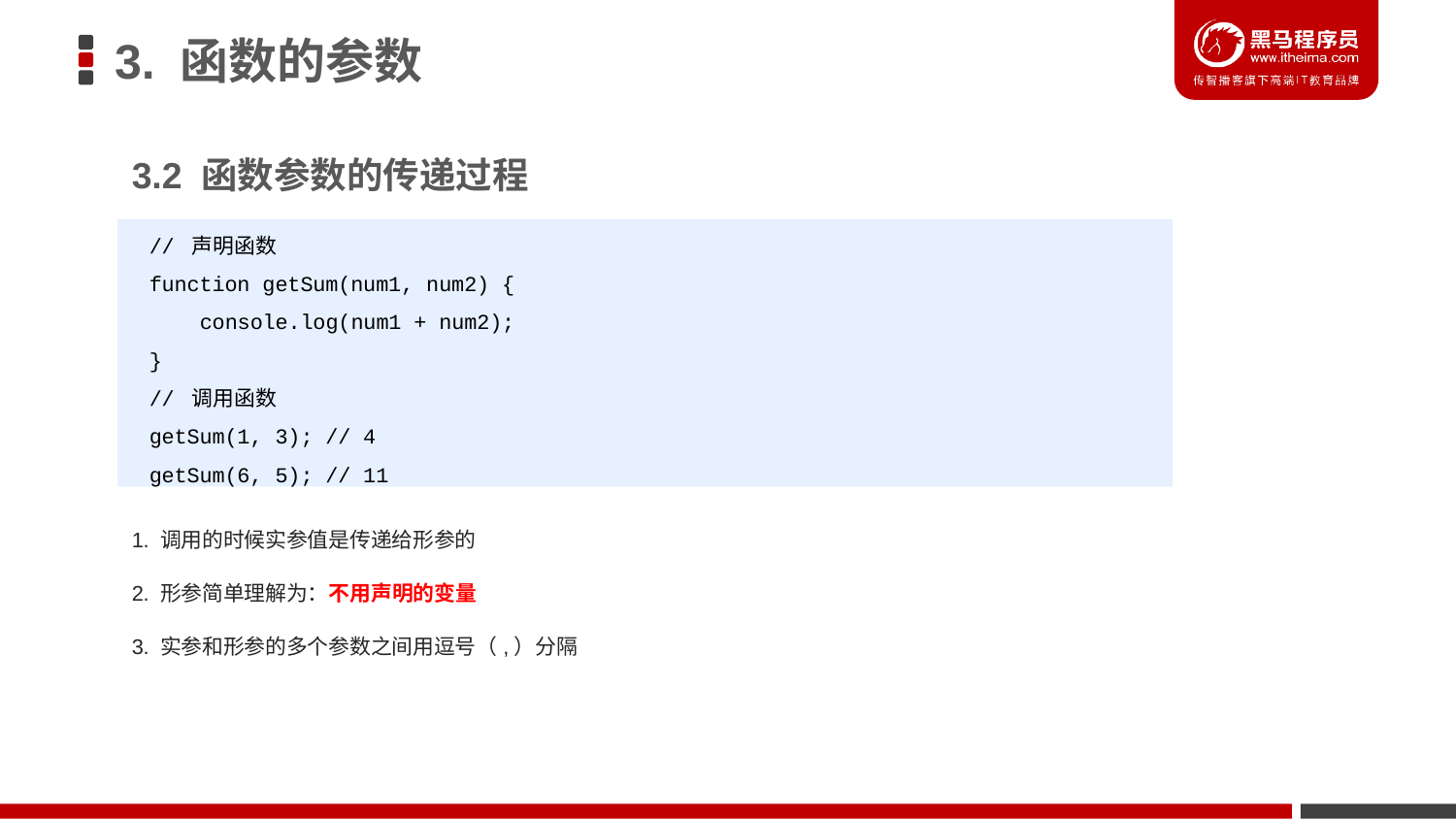

# 3. 函数的参数
3.2 函数参数的传递过程
// 声明函数
function getSum(num1, num2) {
    console.log(num1 + num2);
}
// 调用函数
getSum(1, 3); // 4
getSum(6, 5); // 11
1. 调用的时候实参值是传递给形参的
2. 形参简单理解为：不用声明的变量
3. 实参和形参的多个参数之间用逗号（,）分隔